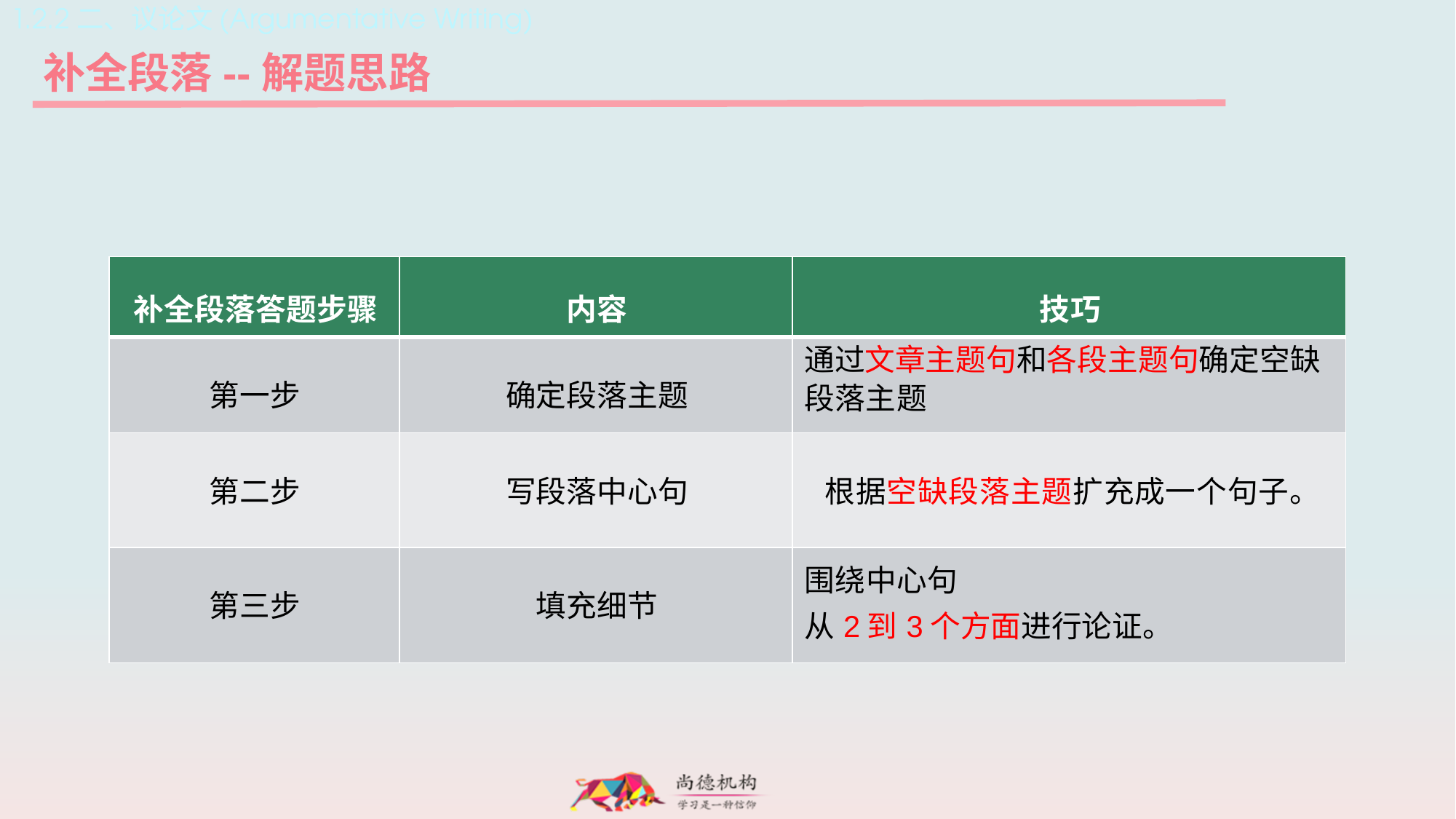

1.2.2二、议论文(Argumentative Writing)
补全段落--解题思路
| 补全段落答题步骤 | 内容 | 技巧 |
| --- | --- | --- |
| 第一步 | 确定段落主题 | 通过文章主题句和各段主题句确定空缺段落主题 |
| 第二步 | 写段落中心句 | 根据空缺段落主题扩充成一个句子。 |
| 第三步 | 填充细节 | 围绕中心句 从2到3个方面进行论证。 |